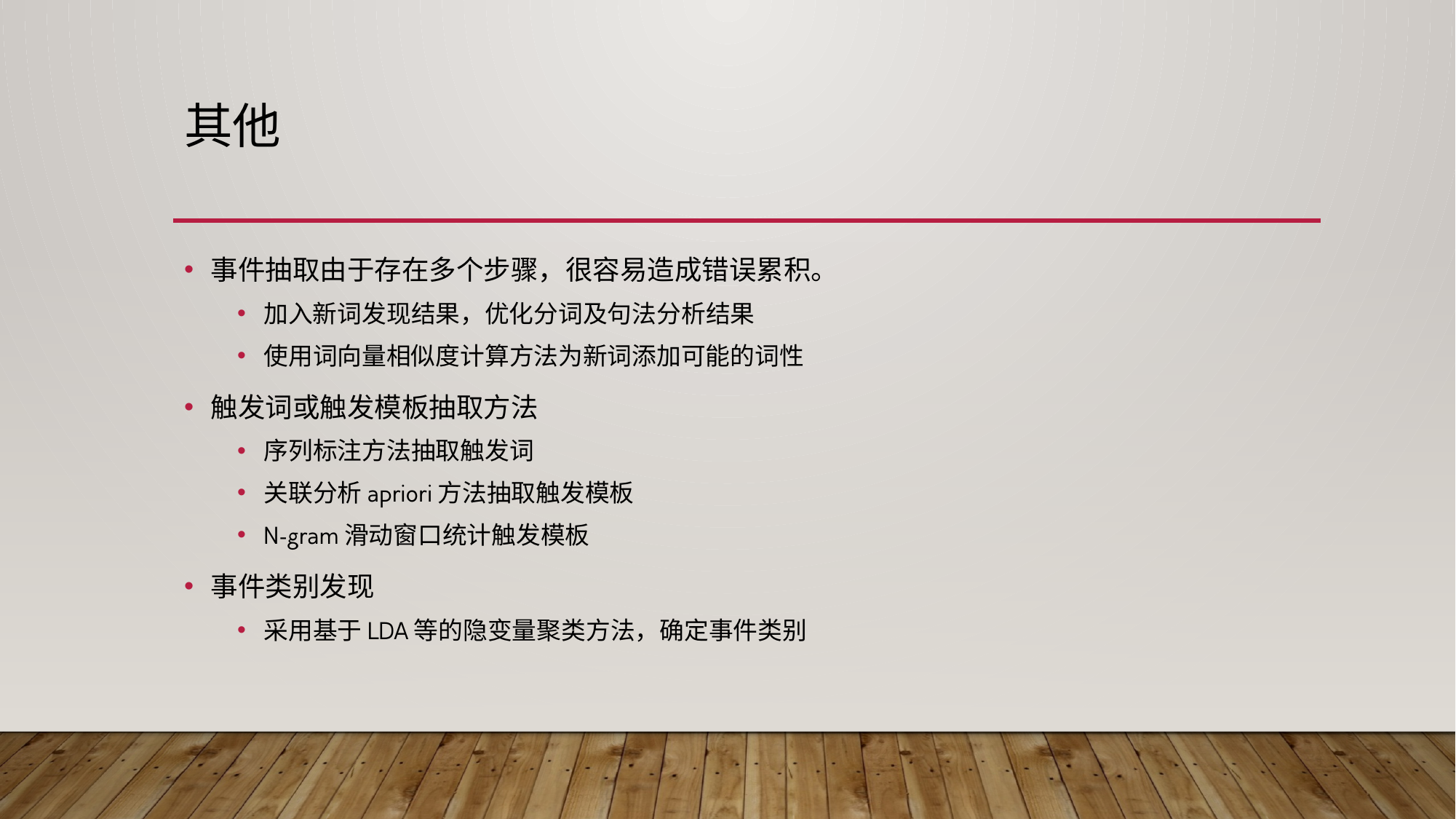

# 其他
事件抽取由于存在多个步骤，很容易造成错误累积。
加入新词发现结果，优化分词及句法分析结果
使用词向量相似度计算方法为新词添加可能的词性
触发词或触发模板抽取方法
序列标注方法抽取触发词
关联分析apriori方法抽取触发模板
N-gram滑动窗口统计触发模板
事件类别发现
采用基于LDA等的隐变量聚类方法，确定事件类别